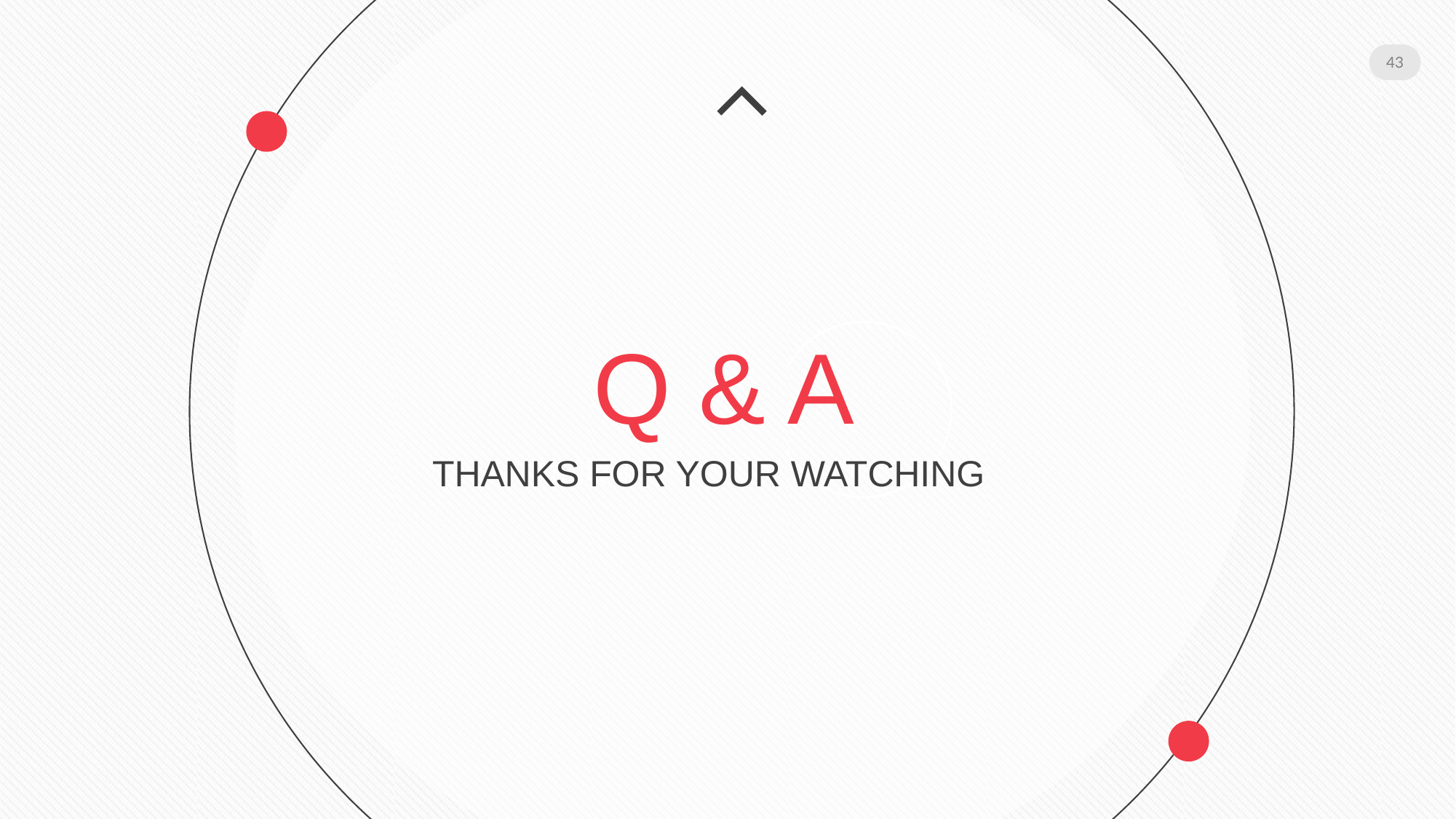

43

Q & A

THANKS FOR YOUR WATCHING
谢谢聆听